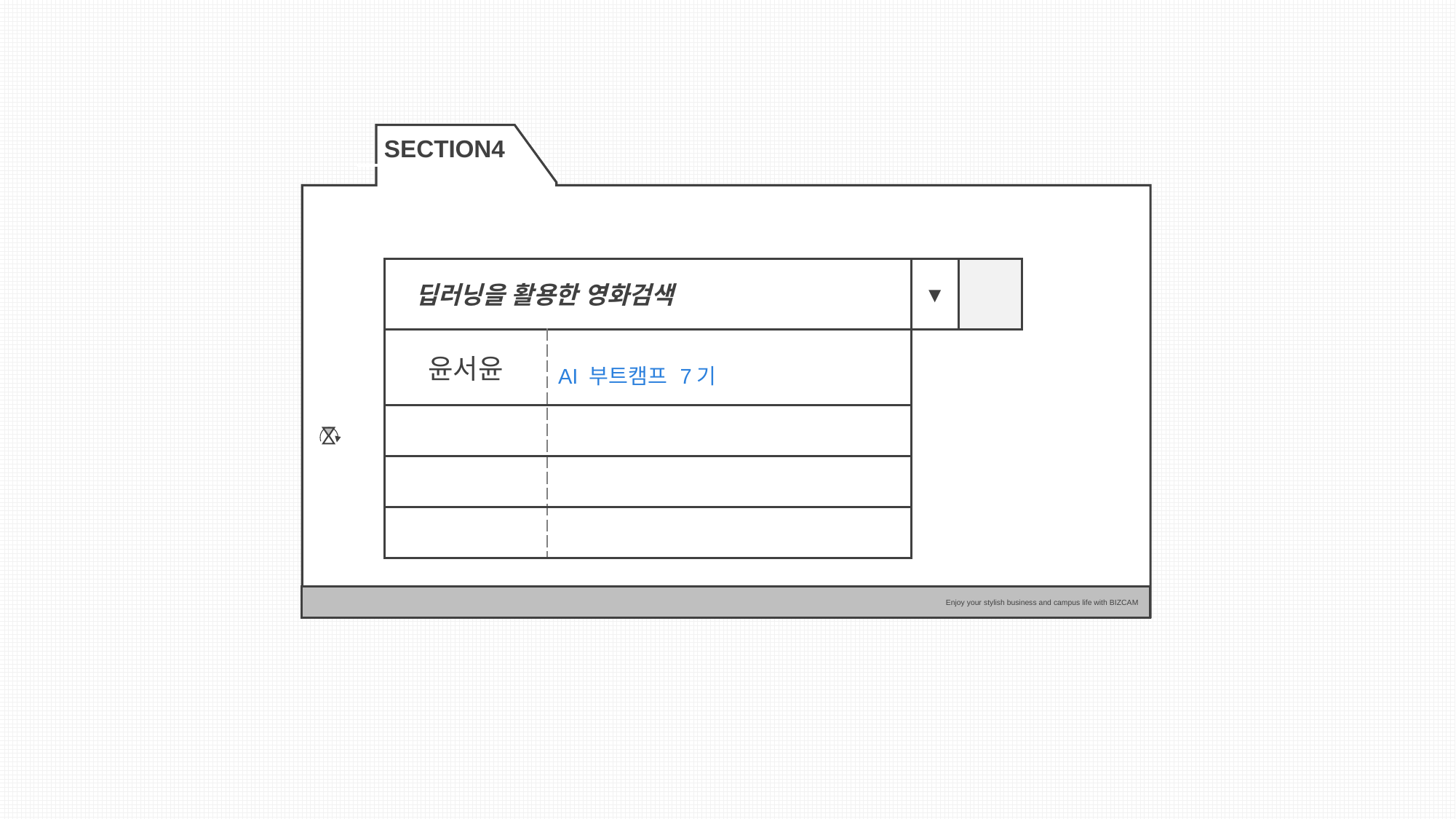

SECTION4
▼

딥러닝을 활용한 영화검색
| 윤서윤 | AI 부트캠프 7기 |
| --- | --- |
|  |  |
|  |  |
|  |  |

Enjoy your stylish business and campus life with BIZCAM